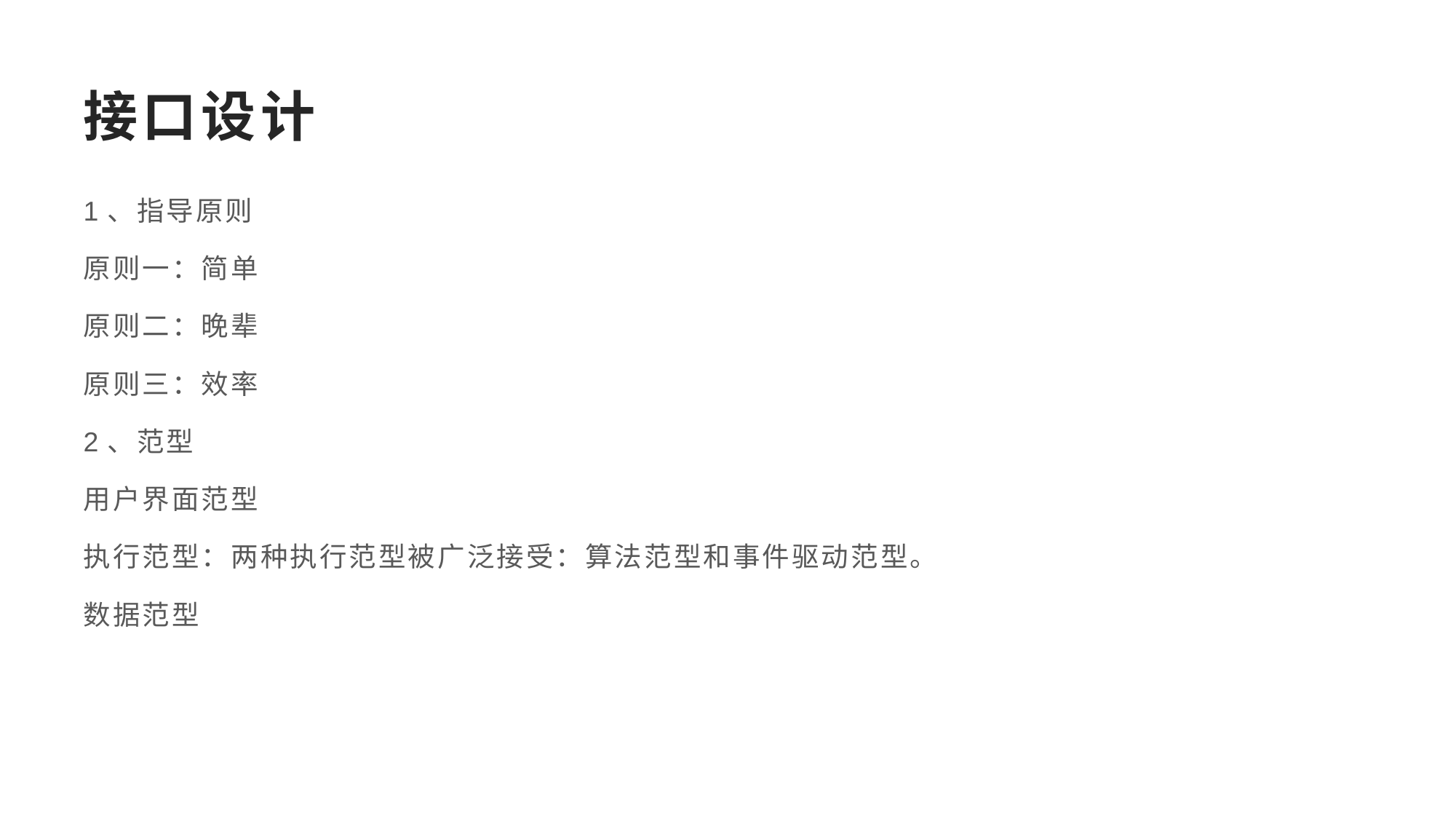

# 接口设计
1、指导原则
原则一：简单
原则二：晚辈
原则三：效率
2、范型
用户界面范型
执行范型：两种执行范型被广泛接受：算法范型和事件驱动范型。
数据范型